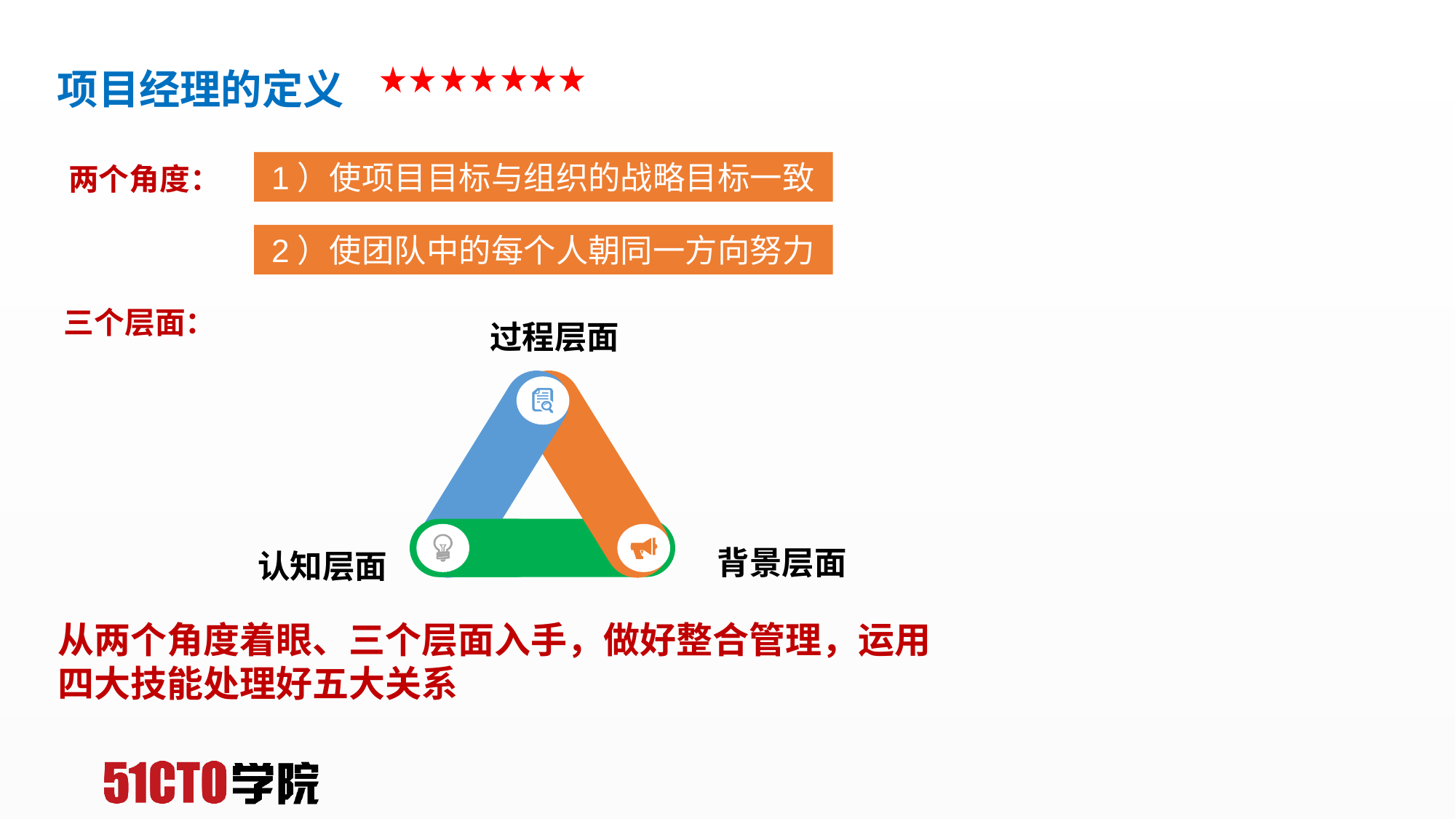

项目经理的定义

1）使项目目标与组织的战略目标一致
两个角度：
2）使团队中的每个人朝同一方向努力
三个层面：
过程层面

背景层面
认知层面
从两个角度着眼、三个层面入手，做好整合管理，运用四大技能处理好五大关系